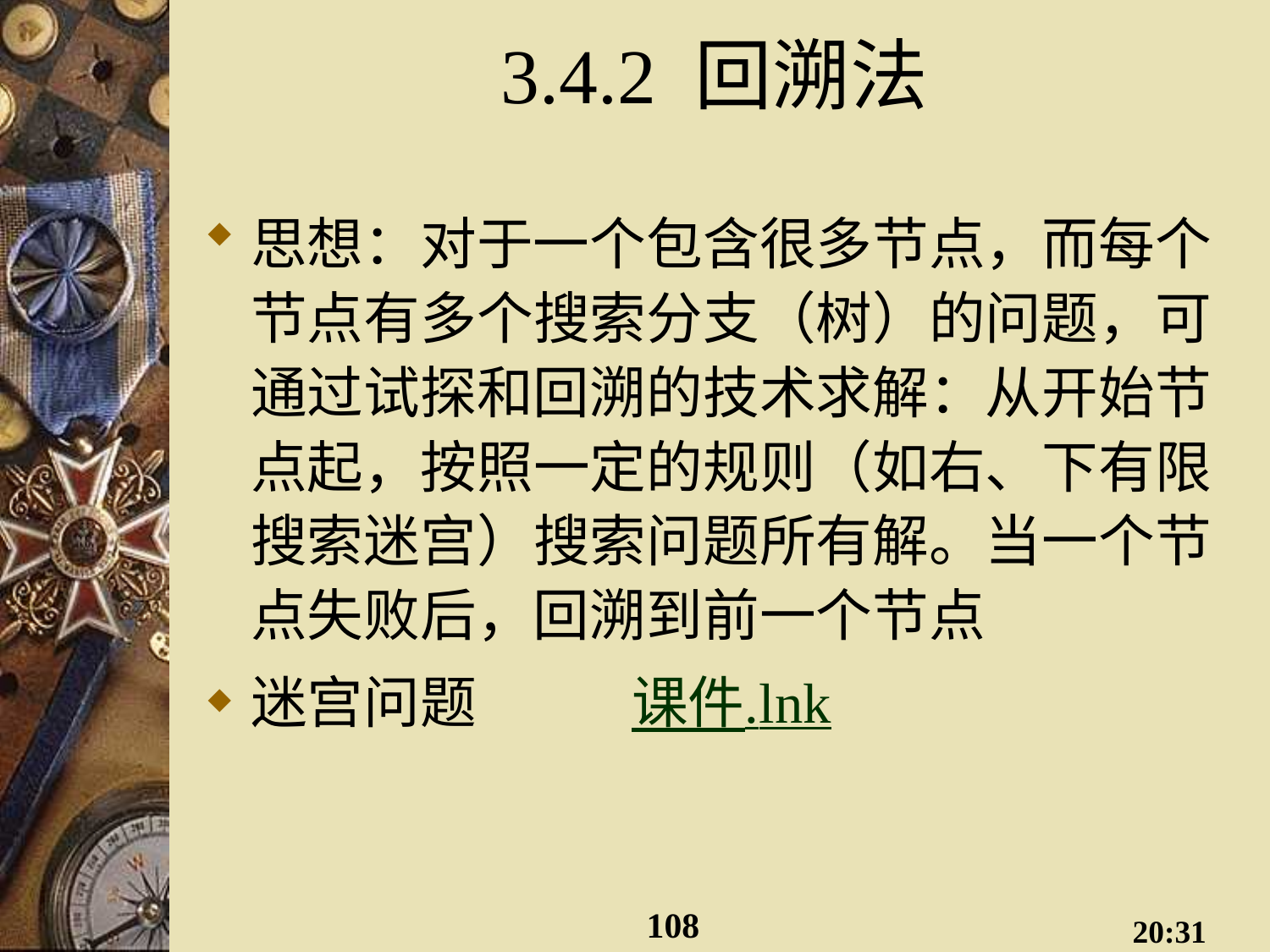

# 3.4.2 回溯法
思想：对于一个包含很多节点，而每个节点有多个搜索分支（树）的问题，可通过试探和回溯的技术求解：从开始节点起，按照一定的规则（如右、下有限搜索迷宫）搜索问题所有解。当一个节点失败后，回溯到前一个节点
迷宫问题		课件.lnk